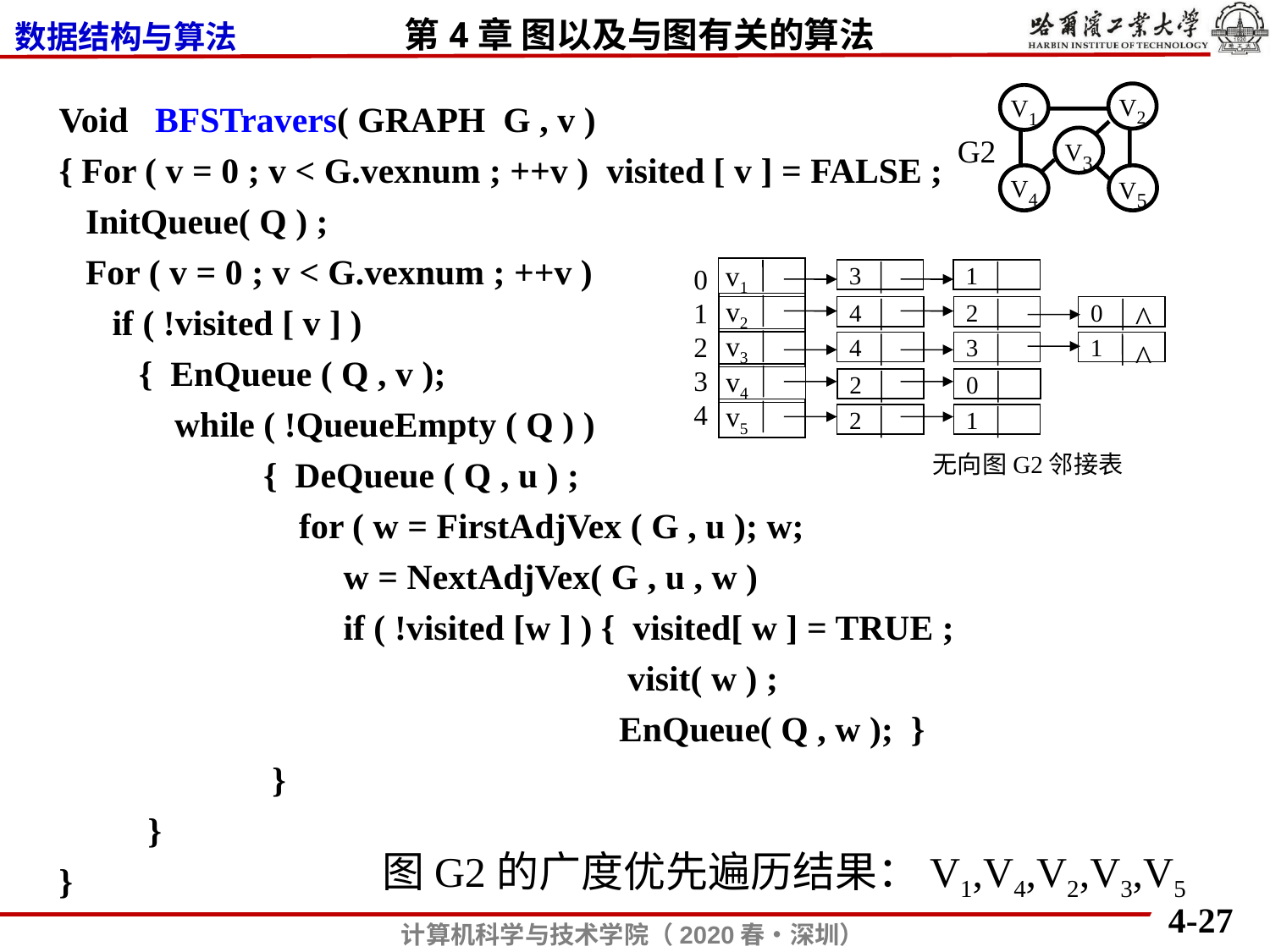

Void   BFSTravers( GRAPH  G , v )
{ For ( v = 0 ; v < G.vexnum ; ++v )  visited [ v ] = FALSE ;
   InitQueue( Q ) ;
   For ( v = 0 ; v < G.vexnum ; ++v )
      if ( !visited [ v ] )
         {  EnQueue ( Q , v );
             while ( !QueueEmpty ( Q ) )
                       {  DeQueue ( Q , u ) ;
                           for ( w = FirstAdjVex ( G , u ); w;
                                w = NextAdjVex( G , u , w )
                                if ( !visited [w ] ) {  visited[ w ] = TRUE ;
                                                                visit( w ) ;
                                                               EnQueue( Q , w );  }
                        }
          }
}
V2
V1

G2

V3

V4
V5

0
1
2
3
4
 v1

  3

  1

^
 v2

  4

  2

  0

^
 v3

  4

  3

  1

 v4

  2

  0

 v5

  2

  1

无向图G2邻接表
图G2的广度优先遍历结果：V1,V4,V2,V3,V5